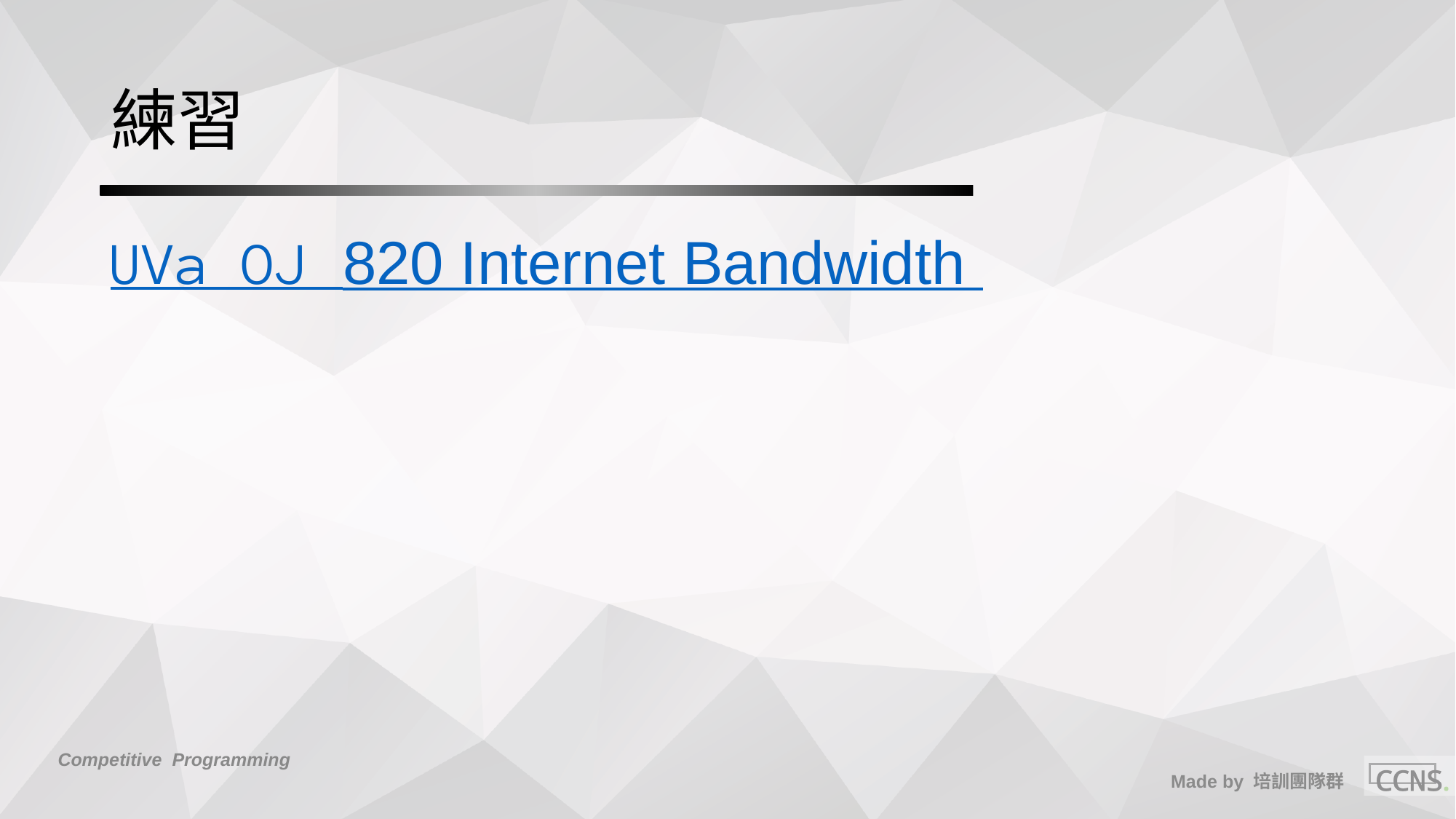

# 練習
UVa OJ 820 Internet Bandwidth